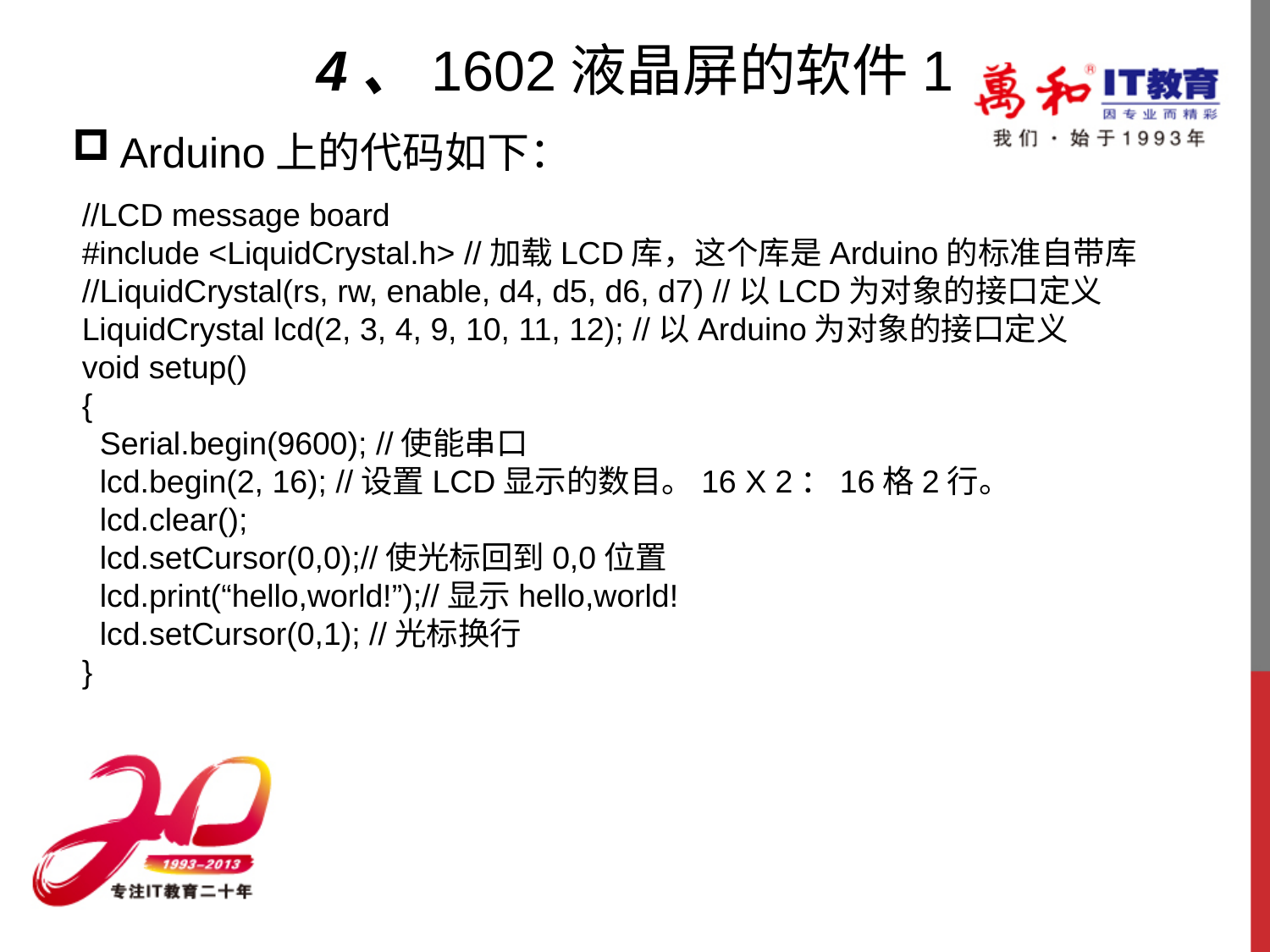

# 4、1602液晶屏的软件1
Arduino上的代码如下：
//LCD message board
#include <LiquidCrystal.h> //加载LCD库，这个库是Arduino的标准自带库
//LiquidCrystal(rs, rw, enable, d4, d5, d6, d7) //以LCD为对象的接口定义
LiquidCrystal lcd(2, 3, 4, 9, 10, 11, 12); //以Arduino为对象的接口定义
void setup()
{
  Serial.begin(9600); //使能串口
  lcd.begin(2, 16); //设置LCD显示的数目。16 X 2：16格2行。
  lcd.clear();
  lcd.setCursor(0,0);//使光标回到0,0位置
  lcd.print(“hello,world!”);//显示hello,world!
  lcd.setCursor(0,1); //光标换行
}